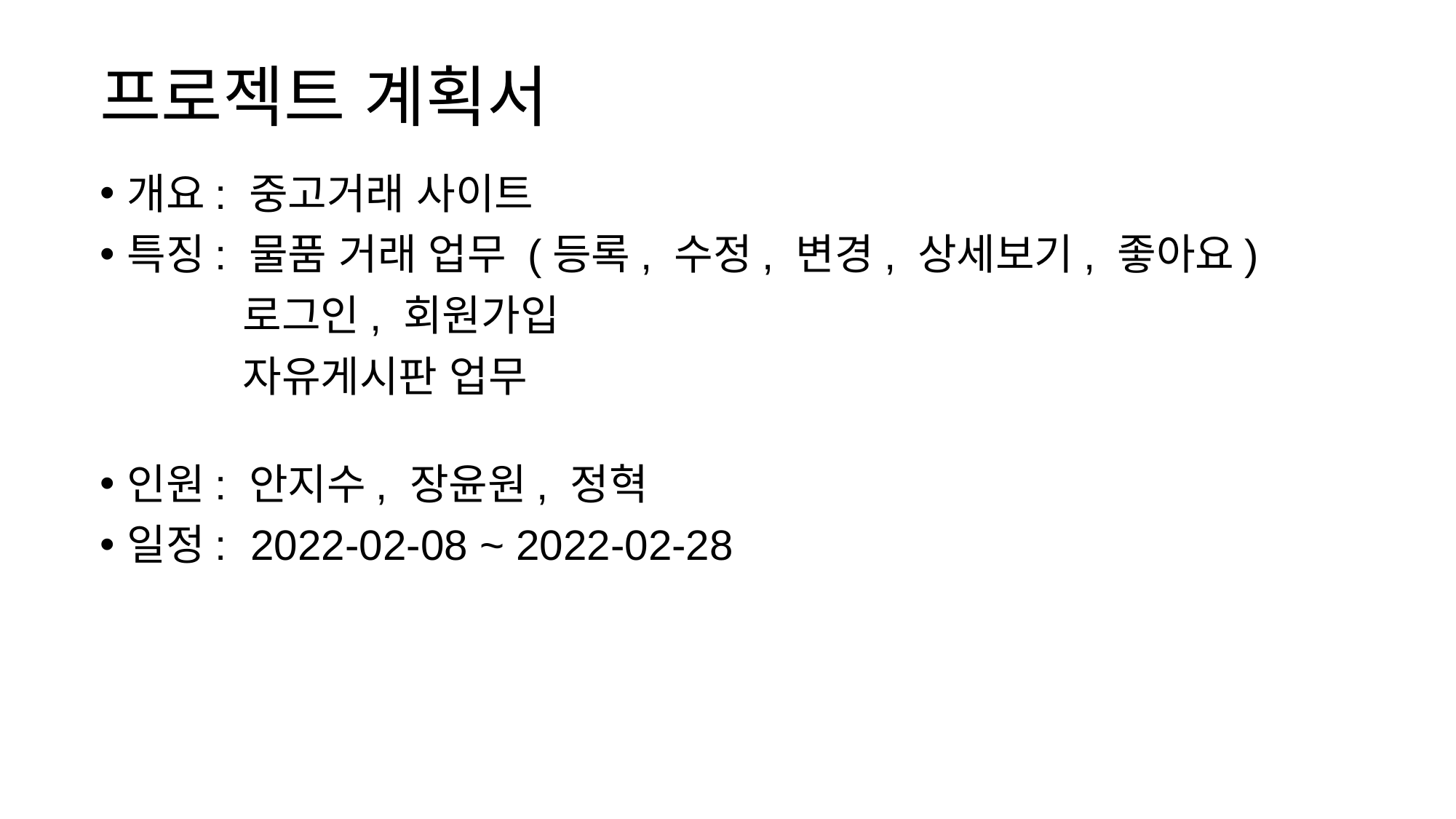

# 프로젝트 계획서
개요: 중고거래 사이트
특징: 물품 거래 업무 (등록, 수정, 변경, 상세보기, 좋아요)
	  로그인, 회원가입
	  자유게시판 업무

인원: 안지수, 장윤원, 정혁
일정:  2022-02-08 ~ 2022-02-28